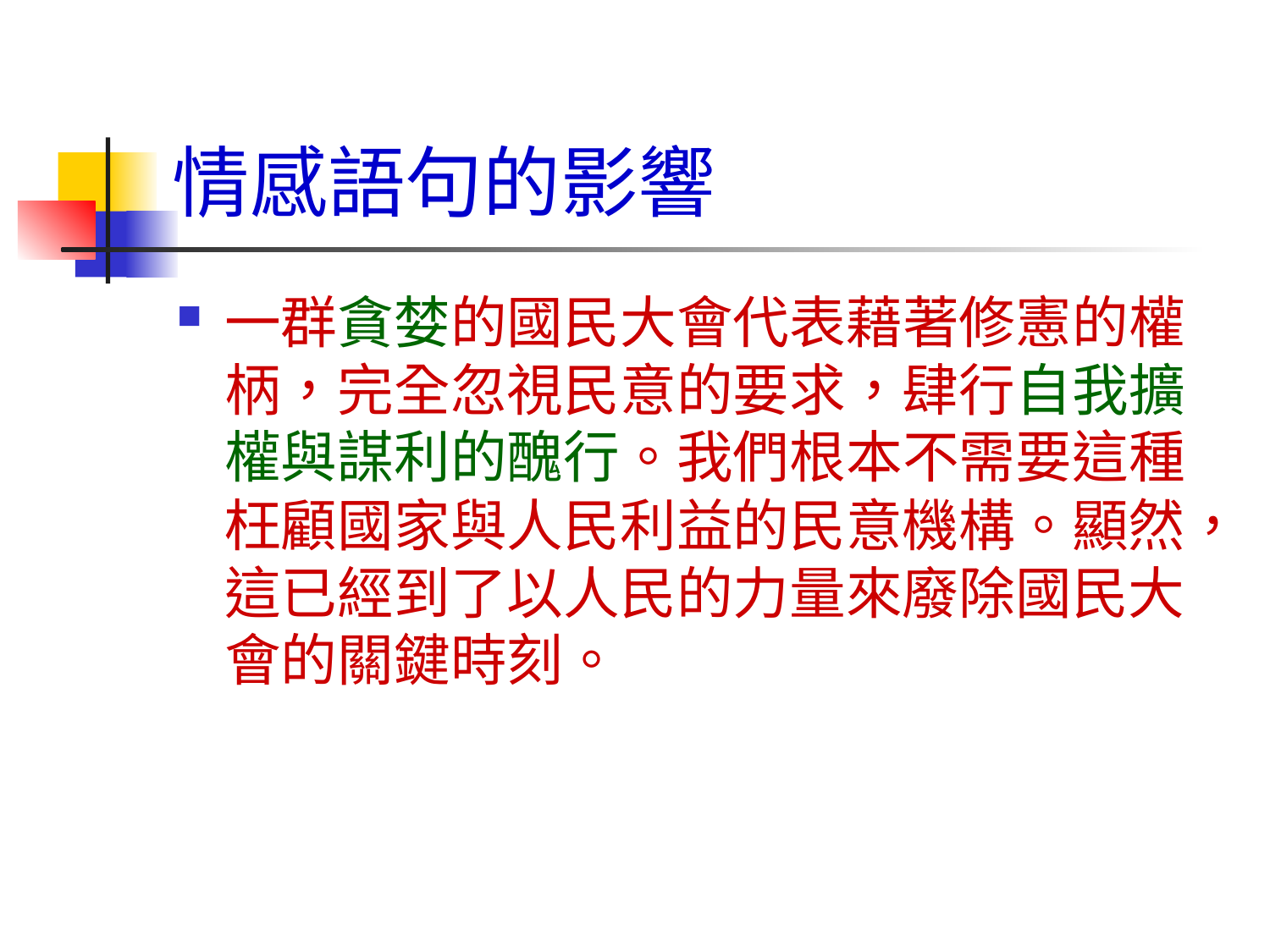

# 情感語句的影響
一群貪婪的國民大會代表藉著修憲的權柄，完全忽視民意的要求，肆行自我擴權與謀利的醜行。我們根本不需要這種枉顧國家與人民利益的民意機構。顯然，這已經到了以人民的力量來廢除國民大會的關鍵時刻。